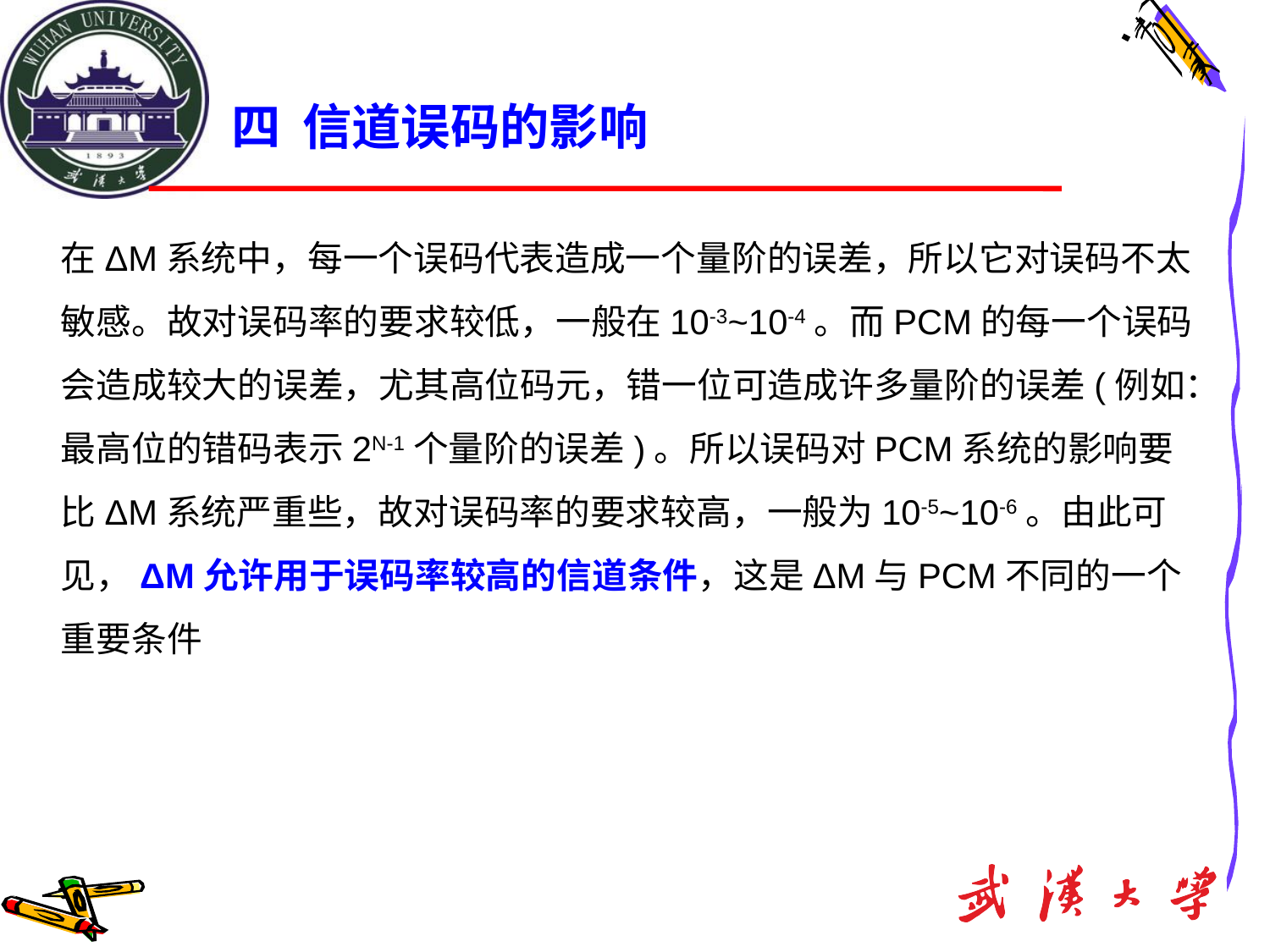

四  信道误码的影响
在ΔM系统中，每一个误码代表造成一个量阶的误差，所以它对误码不太敏感。故对误码率的要求较低，一般在10-3~10-4。而PCM的每一个误码会造成较大的误差，尤其高位码元，错一位可造成许多量阶的误差(例如：最高位的错码表示2N-1个量阶的误差)。所以误码对PCM系统的影响要比ΔM系统严重些，故对误码率的要求较高，一般为10-5~10-6。由此可见，ΔM允许用于误码率较高的信道条件，这是ΔM与PCM不同的一个重要条件